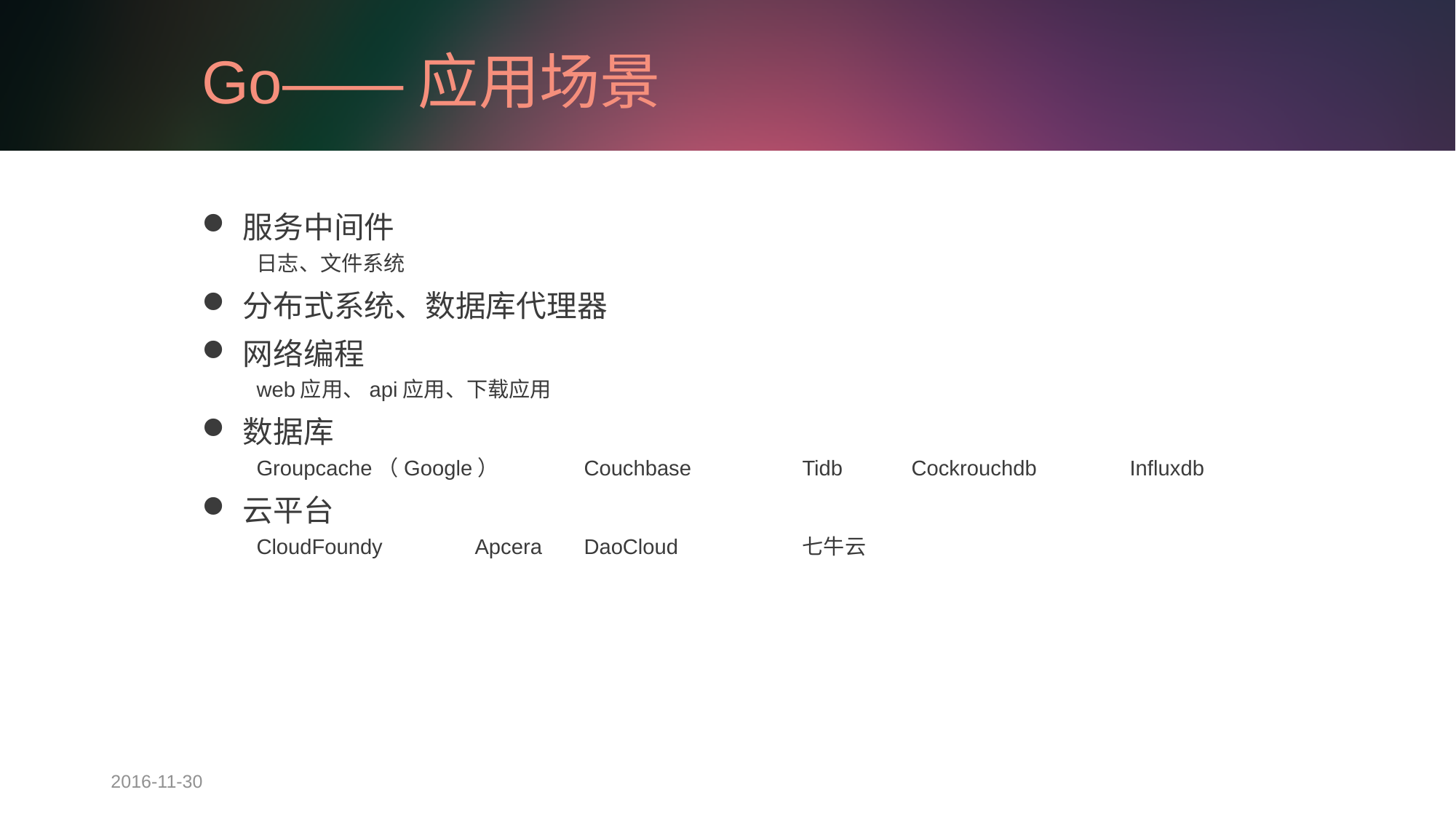

# Go——应用场景
服务中间件
日志、文件系统
分布式系统、数据库代理器
网络编程
web应用、api应用、下载应用
数据库
Groupcache（Google）	Couchbase		Tidb	Cockrouchdb	Influxdb
云平台
CloudFoundy	Apcera	DaoCloud		七牛云
2016-11-30
37